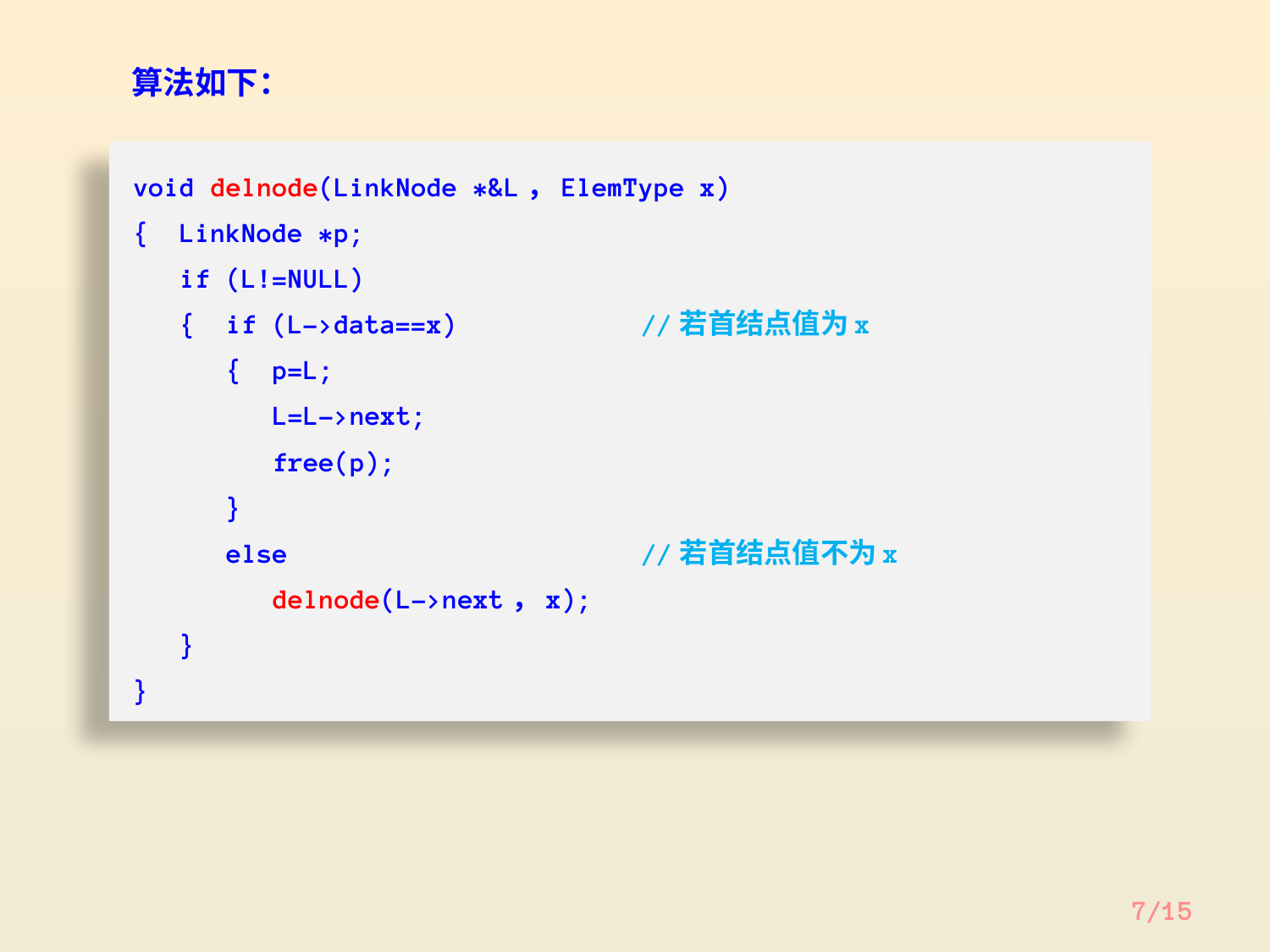

算法如下：
void delnode(LinkNode *&L，ElemType x)
{  LinkNode *p;
   if (L!=NULL)
   {  if (L->data==x)		//若首结点值为x
      {  p=L;
         L=L->next;
         free(p);
      }
      else			//若首结点值不为x
         delnode(L->next，x);
   }
}
7/15